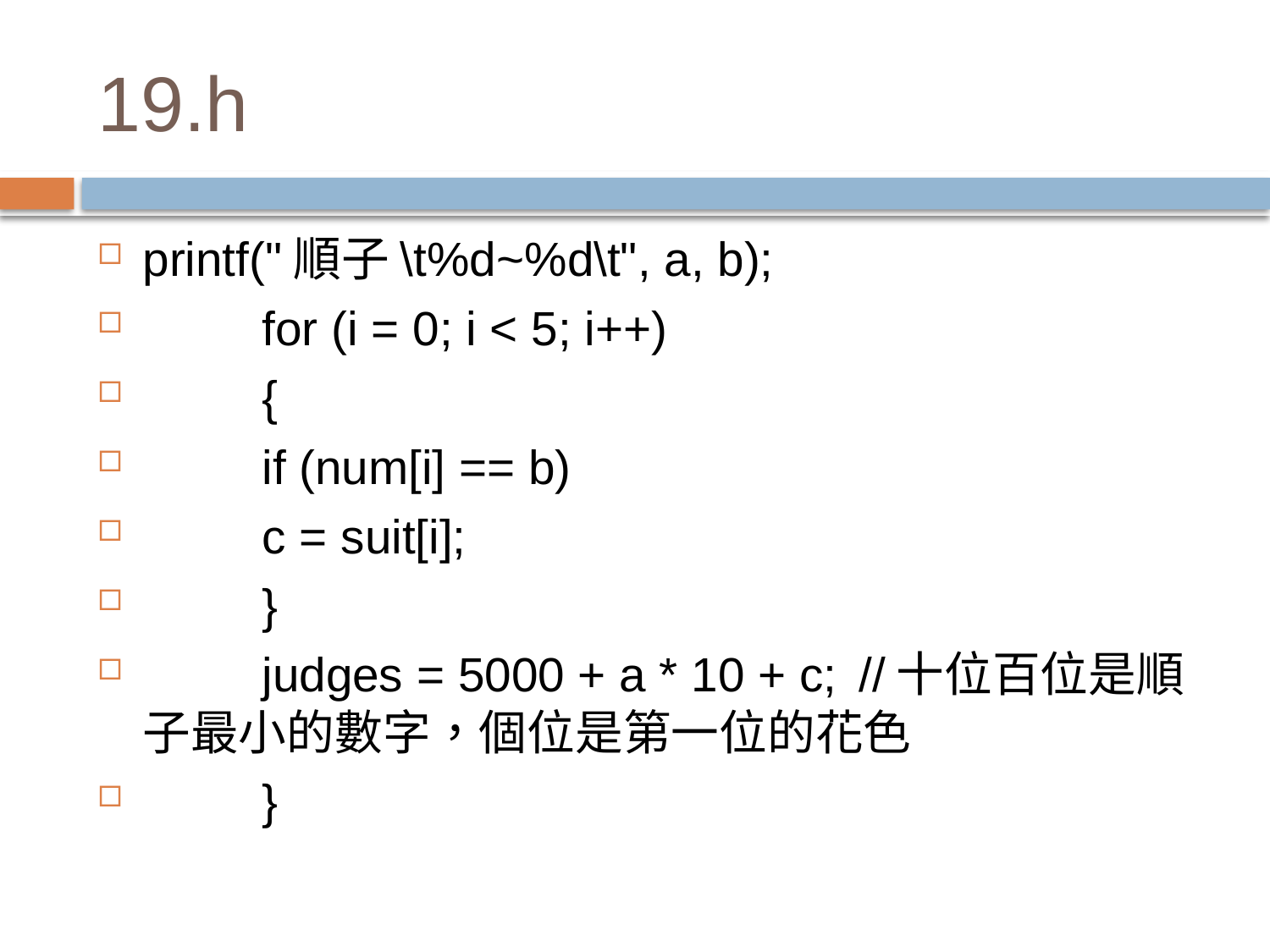

# 19.h
printf("順子\t%d~%d\t", a, b);
			for (i = 0; i < 5; i++)
			{
				if (num[i] == b)
					c = suit[i];
			}
			judges = 5000 + a * 10 + c;								//十位百位是順子最小的數字，個位是第一位的花色
		}